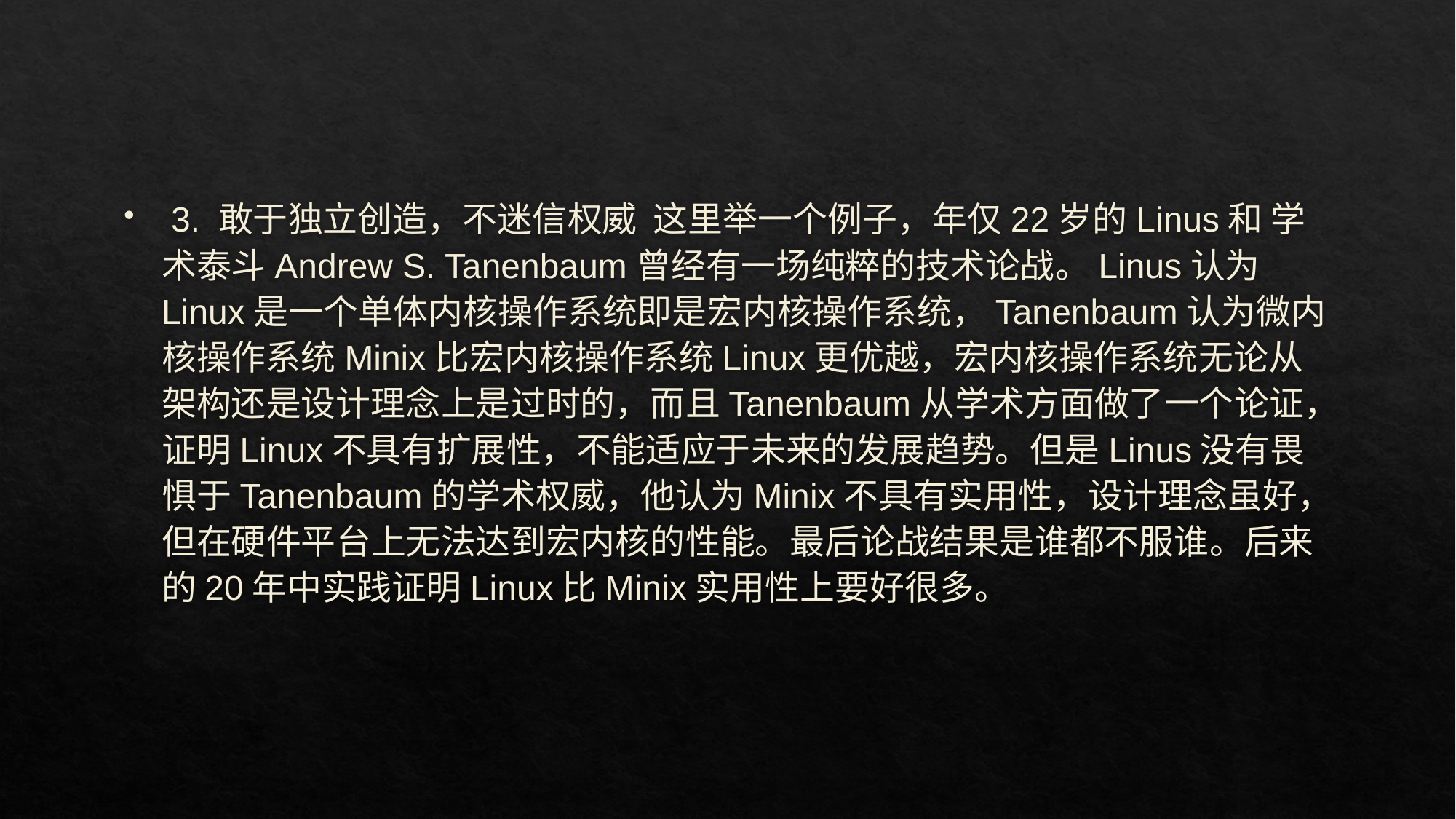

#
 3. 敢于独立创造，不迷信权威  这里举一个例子，年仅22岁的Linus和 学术泰斗Andrew S. Tanenbaum曾经有一场纯粹的技术论战。Linus认为Linux是一个单体内核操作系统即是宏内核操作系统，Tanenbaum认为微内核操作系统Minix比宏内核操作系统Linux更优越，宏内核操作系统无论从架构还是设计理念上是过时的，而且Tanenbaum从学术方面做了一个论证，证明Linux不具有扩展性，不能适应于未来的发展趋势。但是Linus没有畏惧于Tanenbaum的学术权威，他认为Minix不具有实用性，设计理念虽好，但在硬件平台上无法达到宏内核的性能。最后论战结果是谁都不服谁。后来的20年中实践证明Linux比Minix实用性上要好很多。